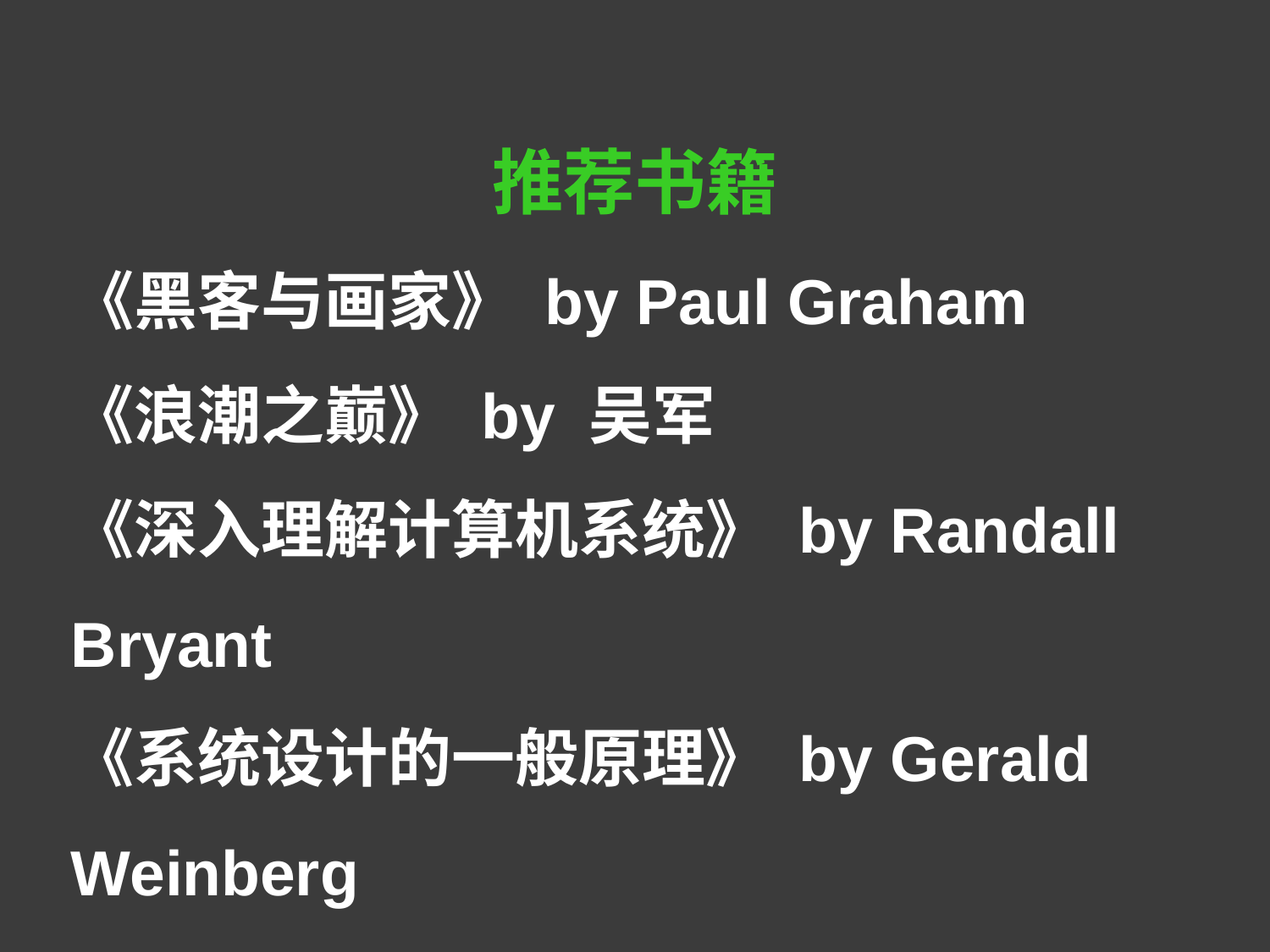

推荐书籍
《黑客与画家》 by Paul Graham
《浪潮之巅》 by 吴军
《深入理解计算机系统》 by Randall Bryant
《系统设计的一般原理》 by Gerald Weinberg